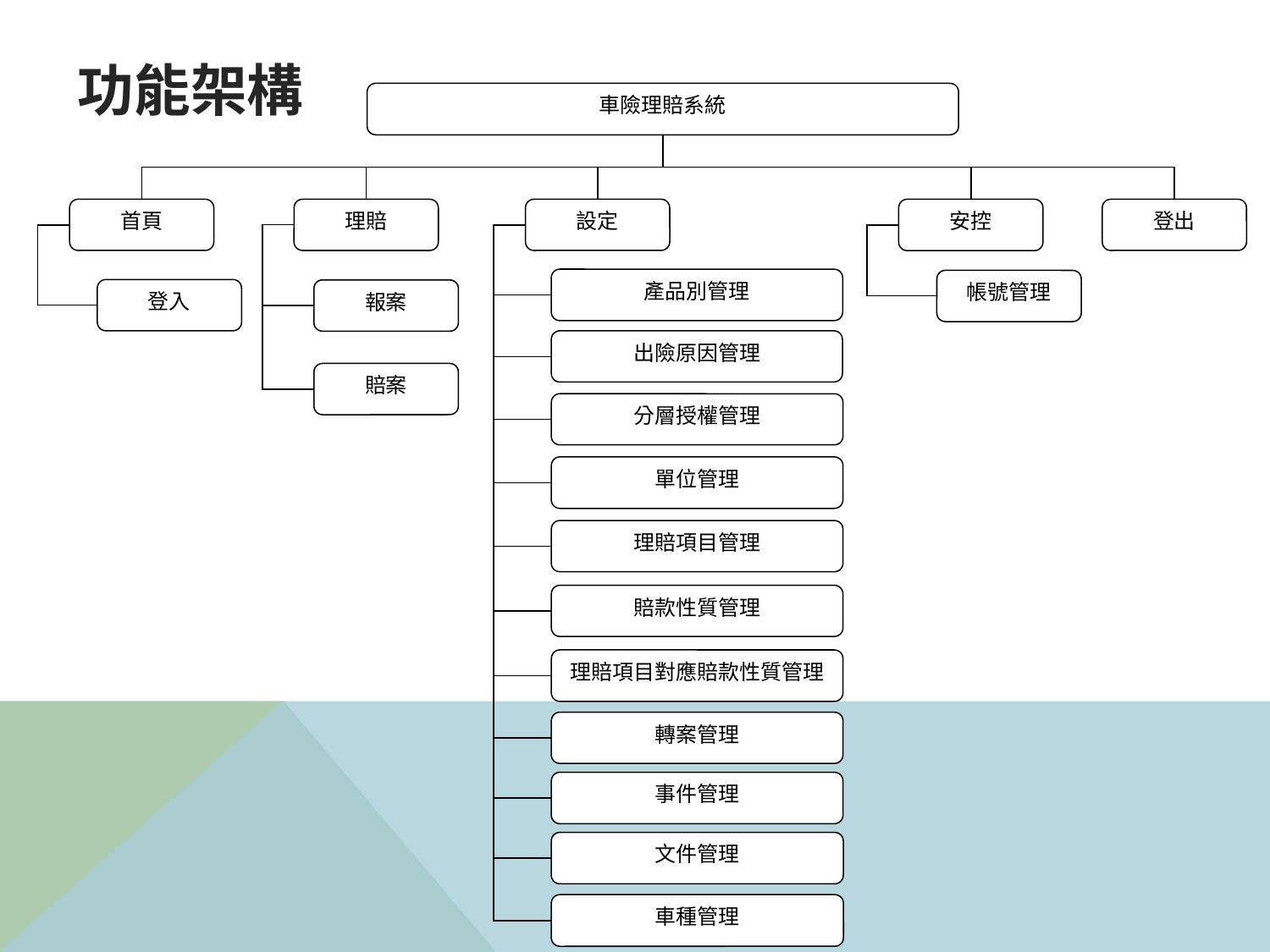

# 功能架構

車險理賠系統

首頁
理賠
設定
安控
登出

產品別管理
帳號管理
登入
報案
出險原因管理
賠案
分層授權管理
單位管理
理賠項目管理
賠款性質管理
理賠項目對應賠款性質管理
轉案管理
事件管理
文件管理
車種管理